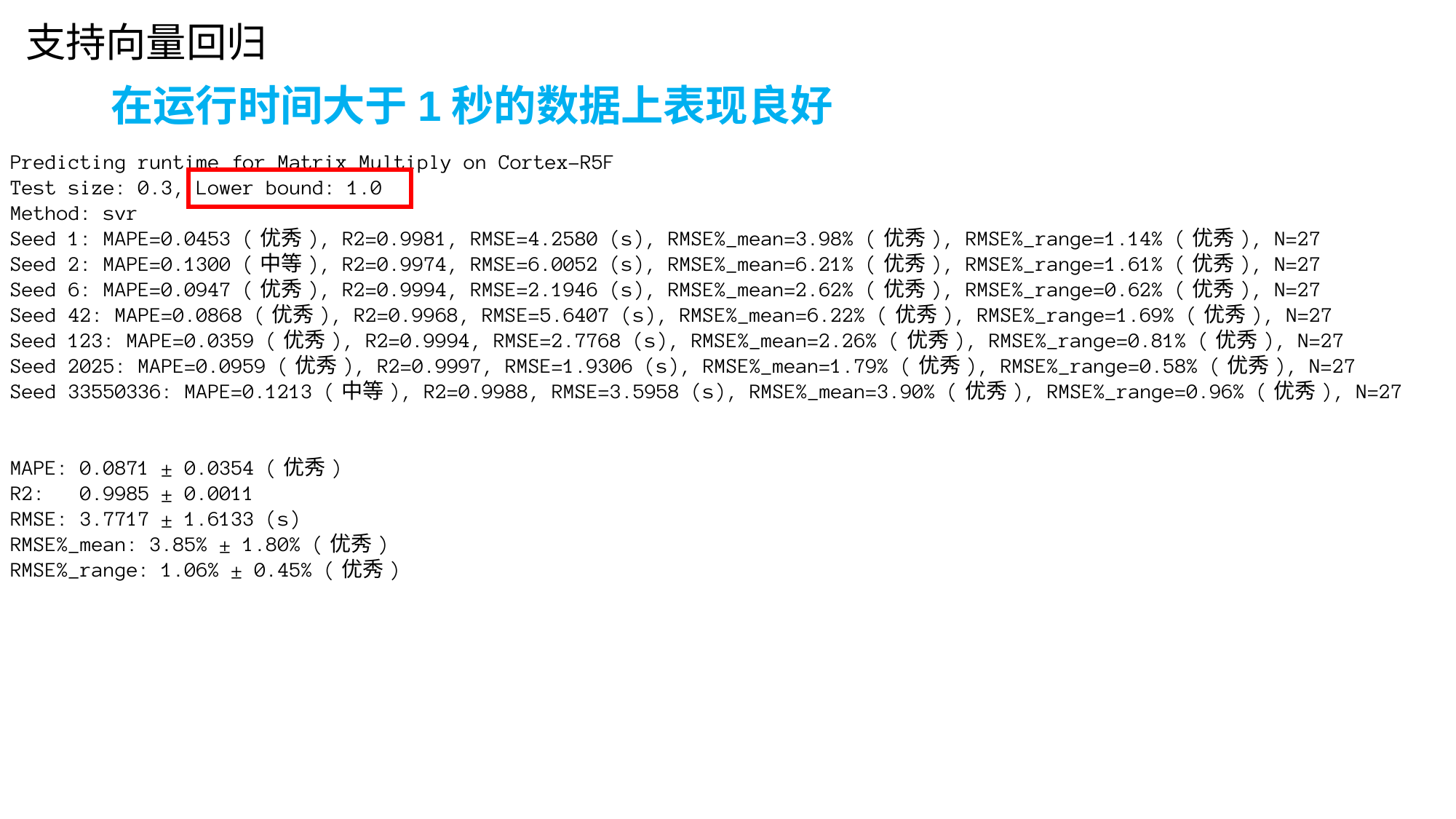

支持向量回归
# 在运行时间大于1秒的数据上表现良好
Predicting runtime for Matrix_Multiply on Cortex-R5F
Test size: 0.3, Lower bound: 1.0
Method: svr
Seed 1: MAPE=0.0453 (优秀), R2=0.9981, RMSE=4.2580 (s), RMSE%_mean=3.98% (优秀), RMSE%_range=1.14% (优秀), N=27
Seed 2: MAPE=0.1300 (中等), R2=0.9974, RMSE=6.0052 (s), RMSE%_mean=6.21% (优秀), RMSE%_range=1.61% (优秀), N=27
Seed 6: MAPE=0.0947 (优秀), R2=0.9994, RMSE=2.1946 (s), RMSE%_mean=2.62% (优秀), RMSE%_range=0.62% (优秀), N=27
Seed 42: MAPE=0.0868 (优秀), R2=0.9968, RMSE=5.6407 (s), RMSE%_mean=6.22% (优秀), RMSE%_range=1.69% (优秀), N=27
Seed 123: MAPE=0.0359 (优秀), R2=0.9994, RMSE=2.7768 (s), RMSE%_mean=2.26% (优秀), RMSE%_range=0.81% (优秀), N=27
Seed 2025: MAPE=0.0959 (优秀), R2=0.9997, RMSE=1.9306 (s), RMSE%_mean=1.79% (优秀), RMSE%_range=0.58% (优秀), N=27
Seed 33550336: MAPE=0.1213 (中等), R2=0.9988, RMSE=3.5958 (s), RMSE%_mean=3.90% (优秀), RMSE%_range=0.96% (优秀), N=27

MAPE: 0.0871 ± 0.0354 (优秀)
R2:   0.9985 ± 0.0011
RMSE: 3.7717 ± 1.6133 (s)
RMSE%_mean: 3.85% ± 1.80% (优秀)
RMSE%_range: 1.06% ± 0.45% (优秀)